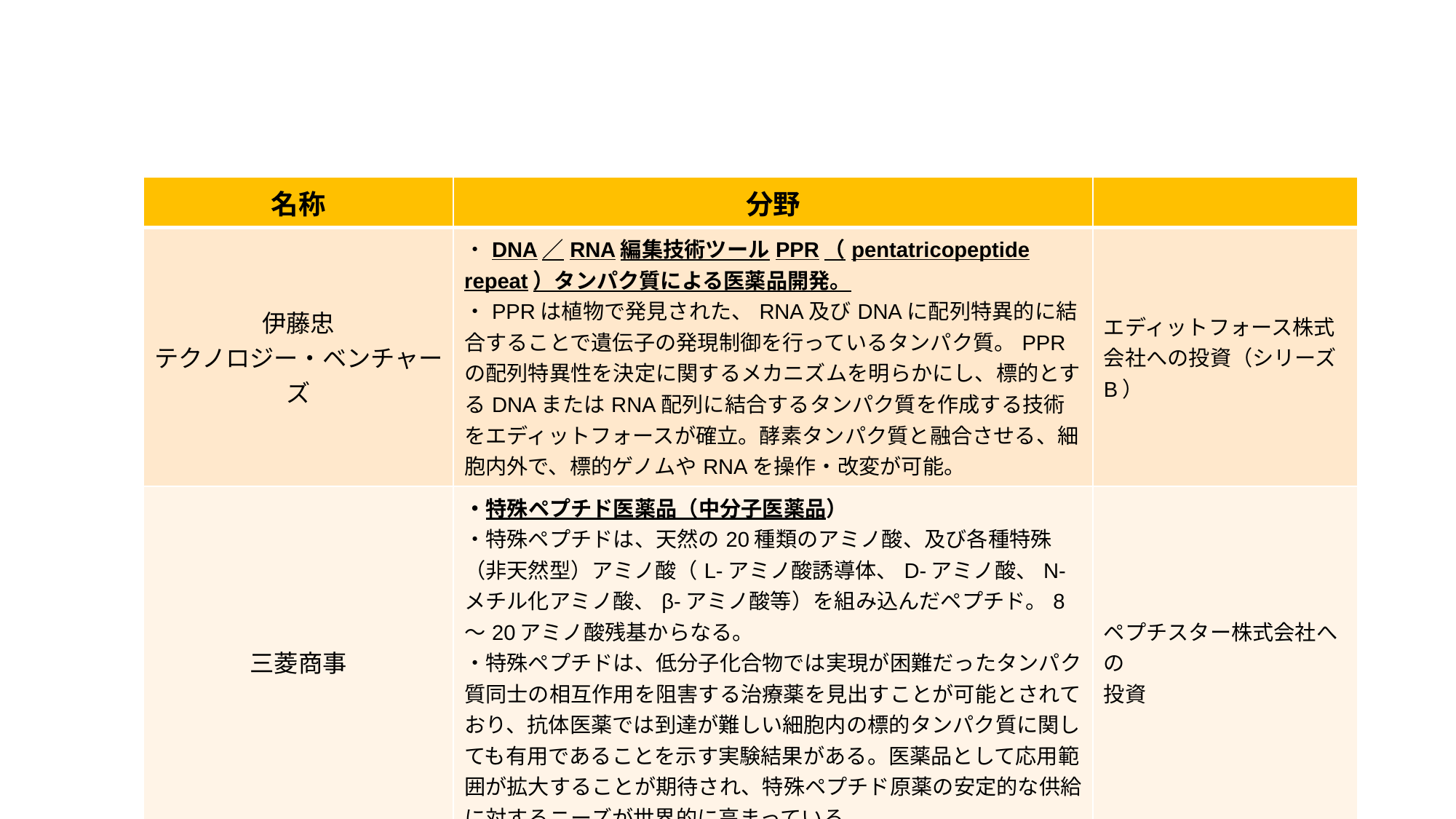

| 名称 | 分野 |  |
| --- | --- | --- |
| 伊藤忠 テクノロジー・ベンチャーズ | ・DNA／RNA編集技術ツールPPR（pentatricopeptide repeat）タンパク質による医薬品開発。 ・PPRは植物で発見された、RNA及びDNAに配列特異的に結合することで遺伝子の発現制御を行っているタンパク質。PPRの配列特異性を決定に関するメカニズムを明らかにし、標的とするDNAまたはRNA配列に結合するタンパク質を作成する技術をエディットフォースが確立。酵素タンパク質と融合させる、細胞内外で、標的ゲノムやRNAを操作・改変が可能。 | エディットフォース株式会社への投資（シリーズB） |
| 三菱商事 | ・特殊ペプチド医薬品（中分子医薬品） ・特殊ペプチドは、天然の20種類のアミノ酸、及び各種特殊（非天然型）アミノ酸（L-アミノ酸誘導体、D-アミノ酸、N-メチル化アミノ酸、β-アミノ酸等）を組み込んだペプチド。8～20アミノ酸残基からなる。 ・特殊ペプチドは、低分子化合物では実現が困難だったタンパク質同士の相互作用を阻害する治療薬を見出すことが可能とされており、抗体医薬では到達が難しい細胞内の標的タンパク質に関しても有用であることを示す実験結果がある。医薬品として応用範囲が拡大することが期待され、特殊ペプチド原薬の安定的な供給に対するニーズが世界的に高まっている。 | ペプチスター株式会社への 投資 |